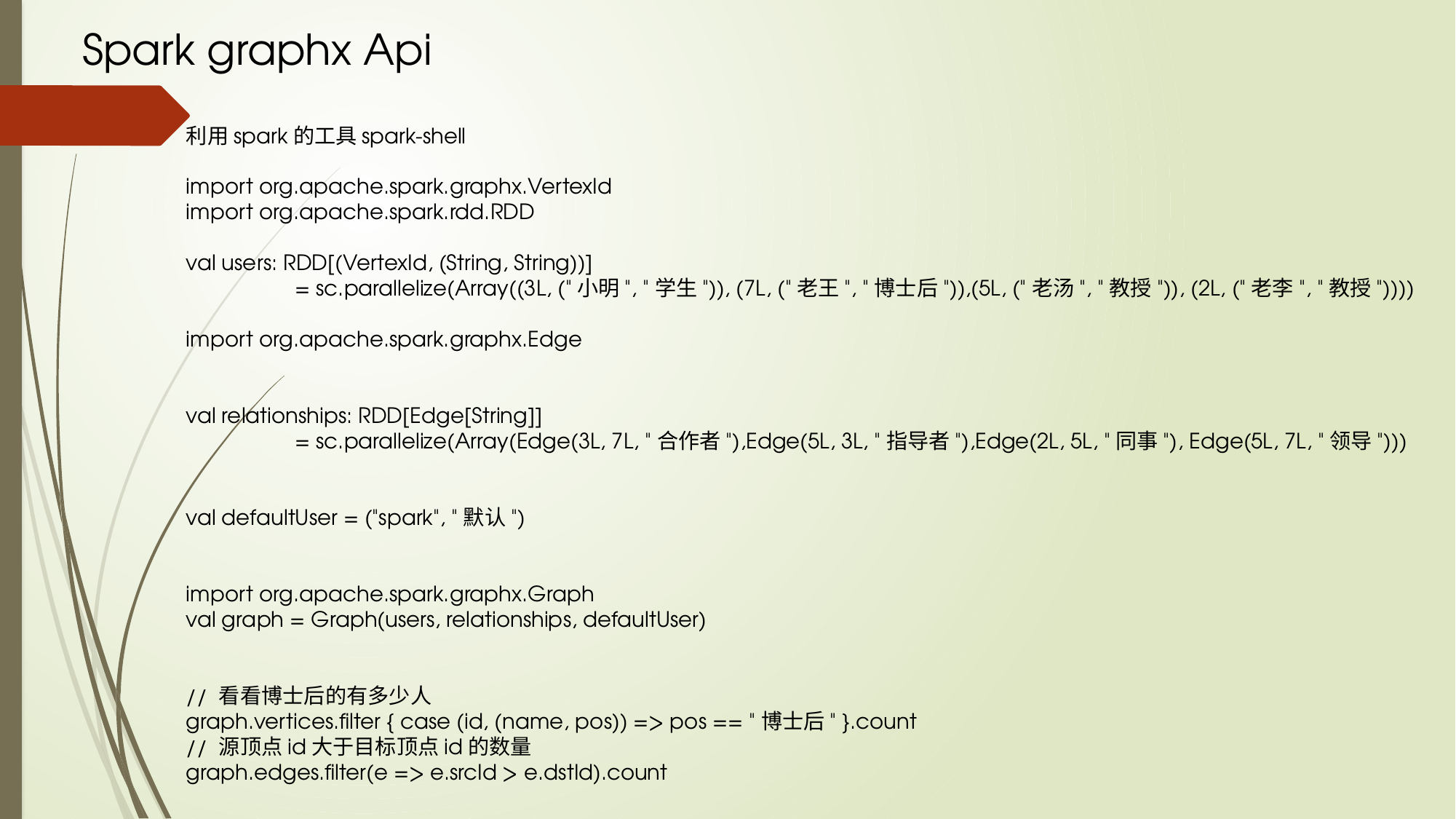

Spark graphx Api
利用spark的工具spark-shell

import org.apache.spark.graphx.VertexId
import org.apache.spark.rdd.RDD

val users: RDD[(VertexId, (String, String))]
	= sc.parallelize(Array((3L, ("小明", "学生")), (7L, ("老王", "博士后")),(5L, ("老汤", "教授")), (2L, ("老李", "教授"))))
import org.apache.spark.graphx.Edge

val relationships: RDD[Edge[String]]
	= sc.parallelize(Array(Edge(3L, 7L, "合作者"),Edge(5L, 3L, "指导者"),Edge(2L, 5L, "同事"), Edge(5L, 7L, "领导")))

val defaultUser = ("spark", "默认")

import org.apache.spark.graphx.Graph
val graph = Graph(users, relationships, defaultUser)

// 看看博士后的有多少人
graph.vertices.filter { case (id, (name, pos)) => pos == "博士后" }.count
// 源顶点id大于目标顶点id的数量
graph.edges.filter(e => e.srcId > e.dstId).count